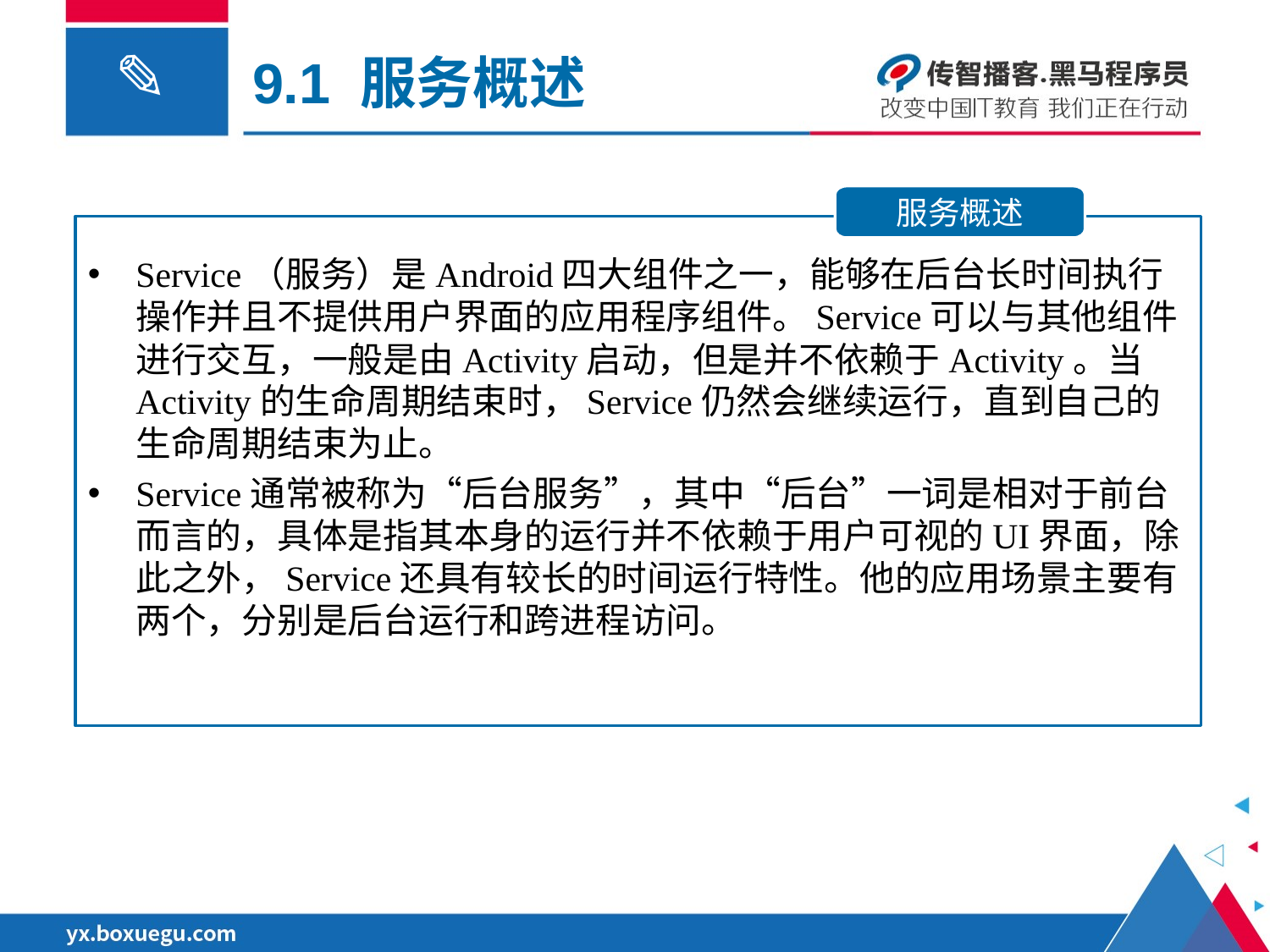

9.1 服务概述
服务概述

Service（服务）是Android四大组件之一，能够在后台长时间执行操作并且不提供用户界面的应用程序组件。Service可以与其他组件进行交互，一般是由Activity启动，但是并不依赖于Activity。当Activity的生命周期结束时，Service仍然会继续运行，直到自己的生命周期结束为止。
Service通常被称为“后台服务”，其中“后台”一词是相对于前台而言的，具体是指其本身的运行并不依赖于用户可视的UI界面，除此之外，Service还具有较长的时间运行特性。他的应用场景主要有两个，分别是后台运行和跨进程访问。